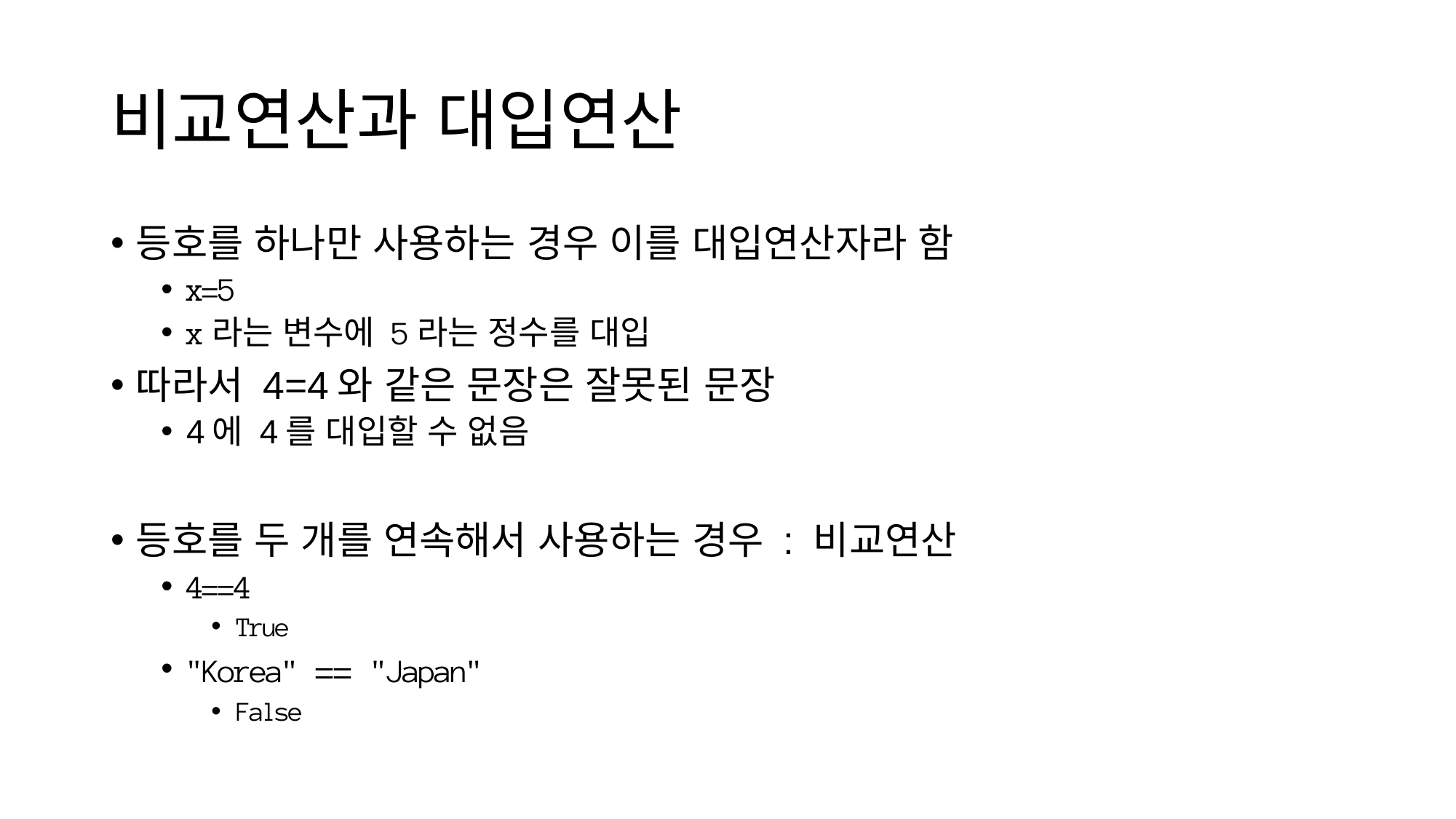

# 비교연산과 대입연산
등호를 하나만 사용하는 경우 이를 대입연산자라 함
x=5
x라는 변수에 5라는 정수를 대입
따라서 4=4와 같은 문장은 잘못된 문장
4에 4를 대입할 수 없음

등호를 두 개를 연속해서 사용하는 경우 : 비교연산
4==4
True
"Korea" == "Japan"
False